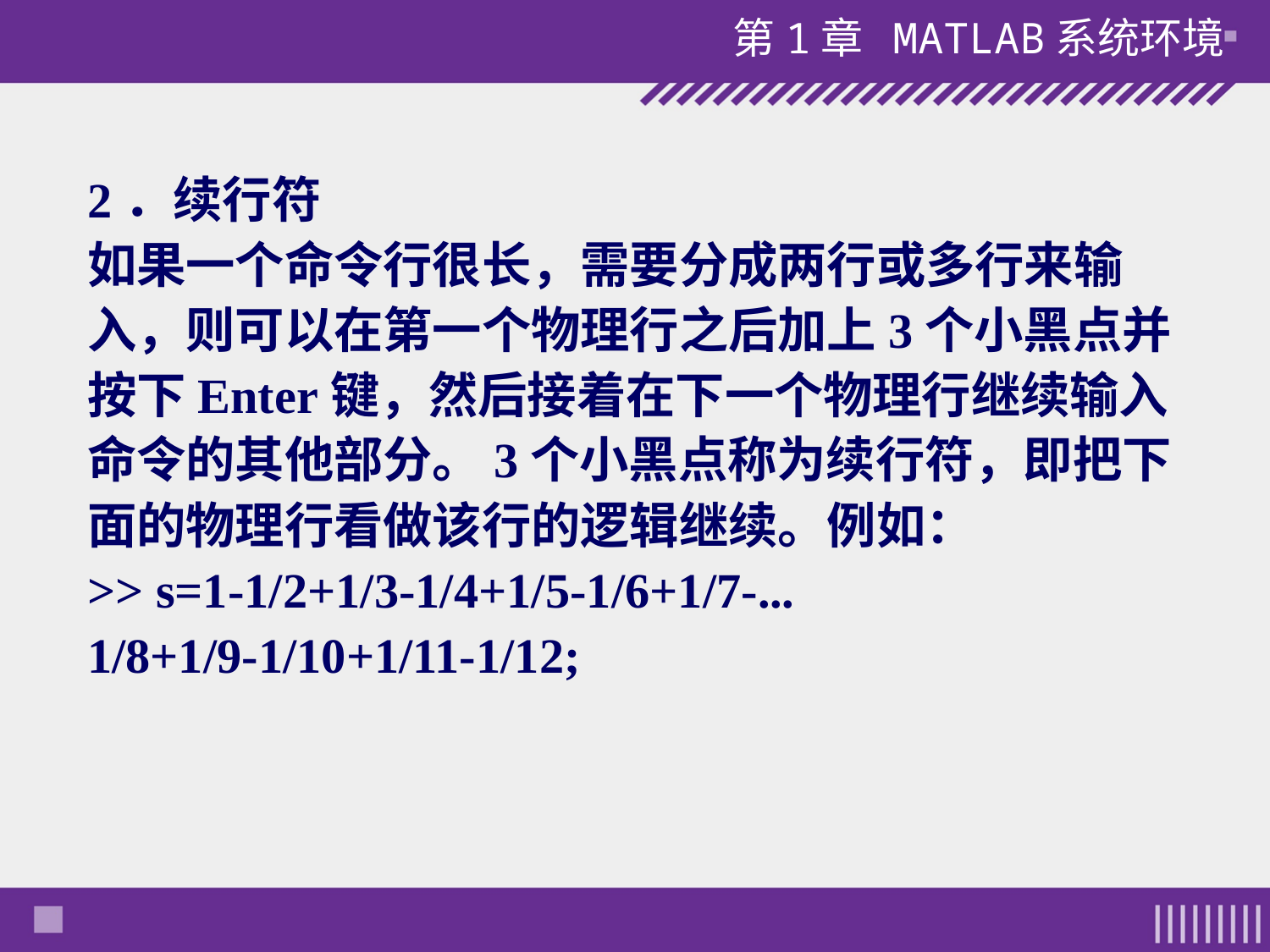

2．续行符
如果一个命令行很长，需要分成两行或多行来输入，则可以在第一个物理行之后加上3个小黑点并按下Enter键，然后接着在下一个物理行继续输入命令的其他部分。3个小黑点称为续行符，即把下面的物理行看做该行的逻辑继续。例如：
>> s=1-1/2+1/3-1/4+1/5-1/6+1/7-...
1/8+1/9-1/10+1/11-1/12;